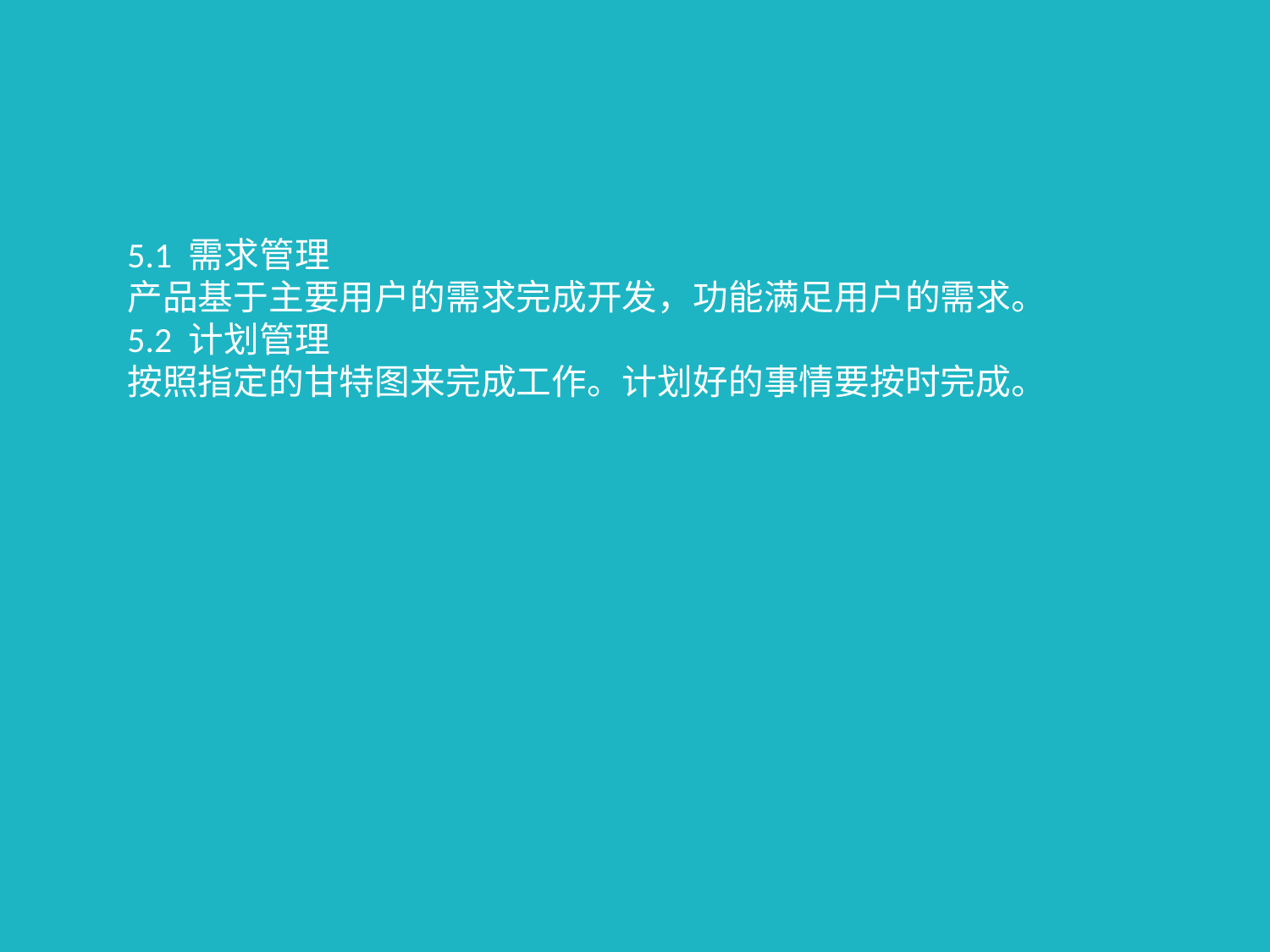

5.1 需求管理
产品基于主要用户的需求完成开发，功能满足用户的需求。
5.2 计划管理
按照指定的甘特图来完成工作。计划好的事情要按时完成。